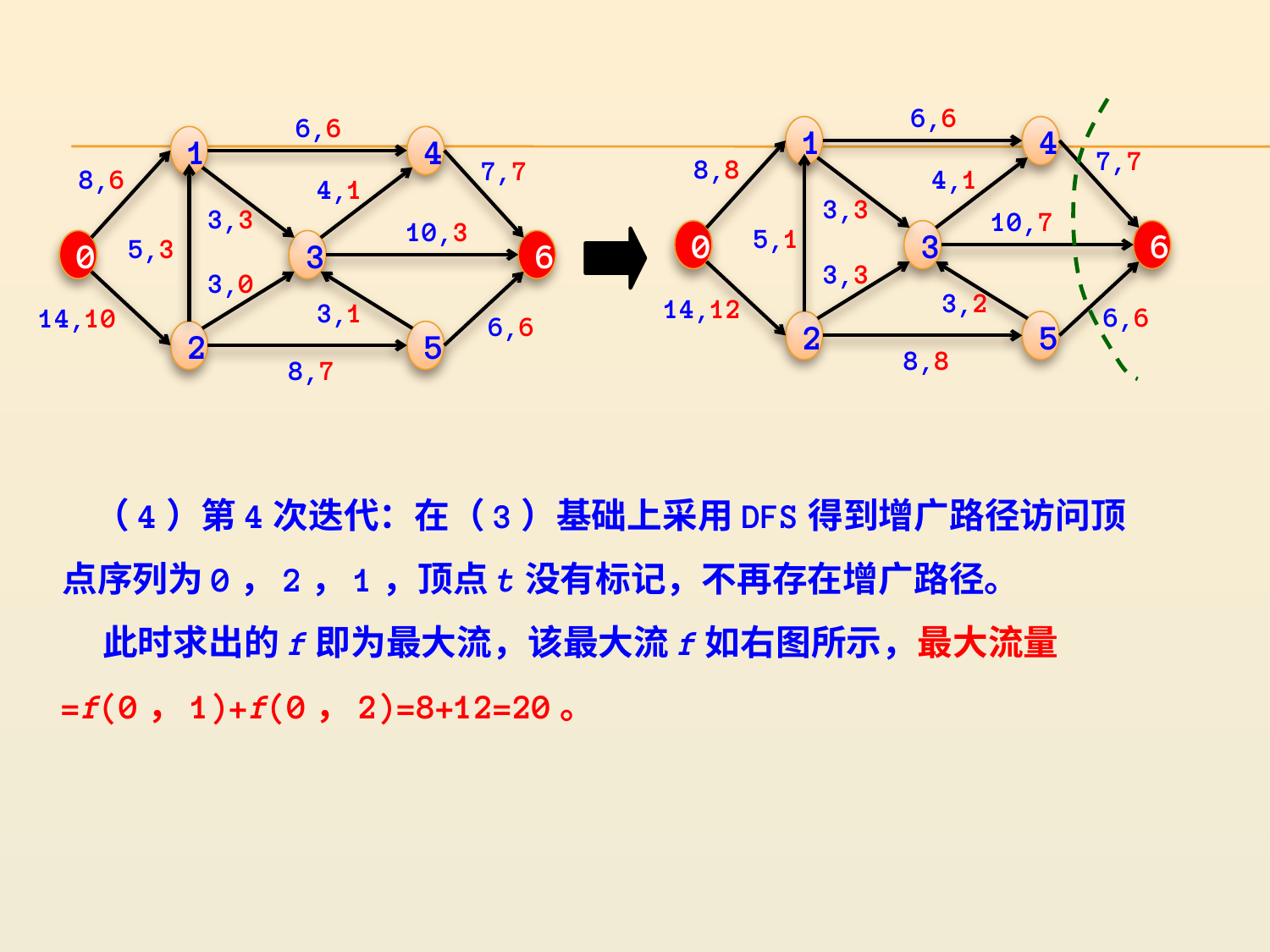

6,6
1
4
7,7
8,8
4,1
3,3
10,7
0
5,1
3
6
3,3
3,2
14,12
6,6
2
5
8,8
6,6
1
4
7,7
8,6
4,1
3,3
10,3
0
5,3
3
6
3,0
3,1
14,10
6,6
2
5
8,7

   （4）第4次迭代：在（3）基础上采用DFS得到增广路径访问顶点序列为0，2，1，顶点t没有标记，不再存在增广路径。
    此时求出的f即为最大流，该最大流f如右图所示，最大流量=f(0，1)+f(0，2)=8+12=20。